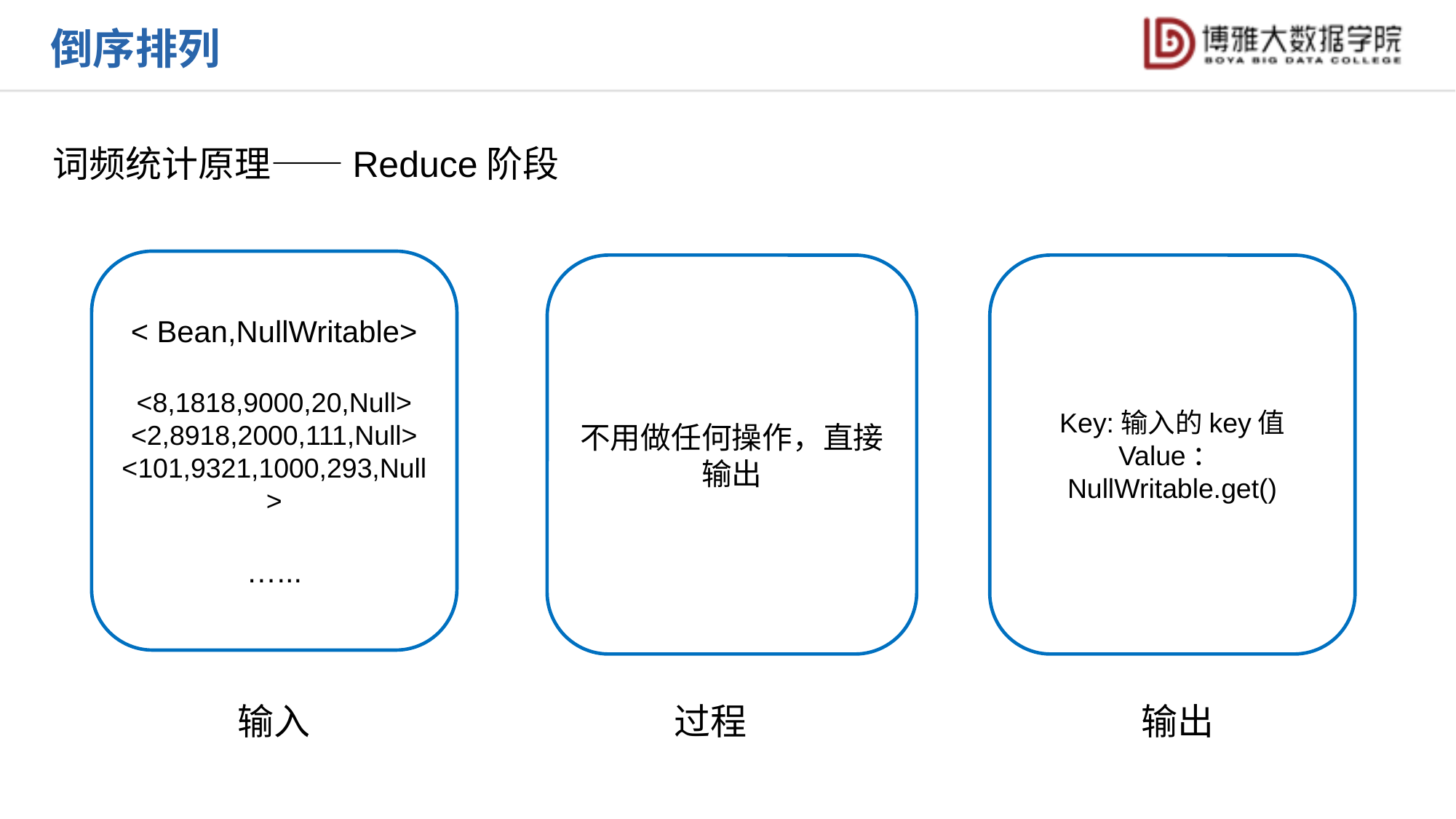

倒序排列
词频统计原理——Reduce阶段

< Bean,NullWritable>

<8,1818,9000,20,Null>
<2,8918,2000,111,Null>
<101,9321,1000,293,Null>

…...
不用做任何操作，直接输出
Key:输入的key值
Value：NullWritable.get()
输入
输出
过程